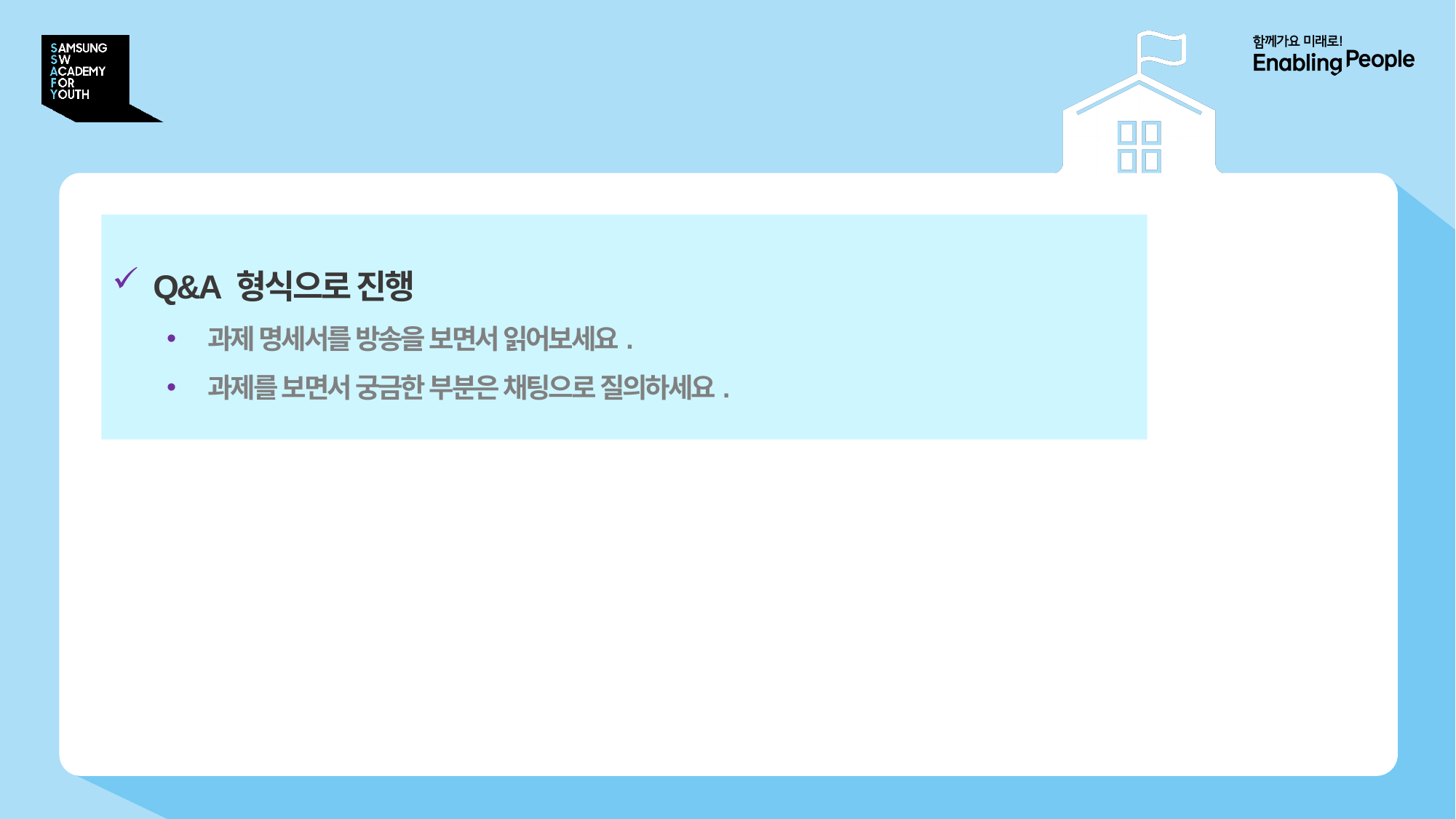

# 과제 가이드
Q&A 형식으로 진행
과제 명세서를 방송을 보면서 읽어보세요.
과제를 보면서 궁금한 부분은 채팅으로 질의하세요.